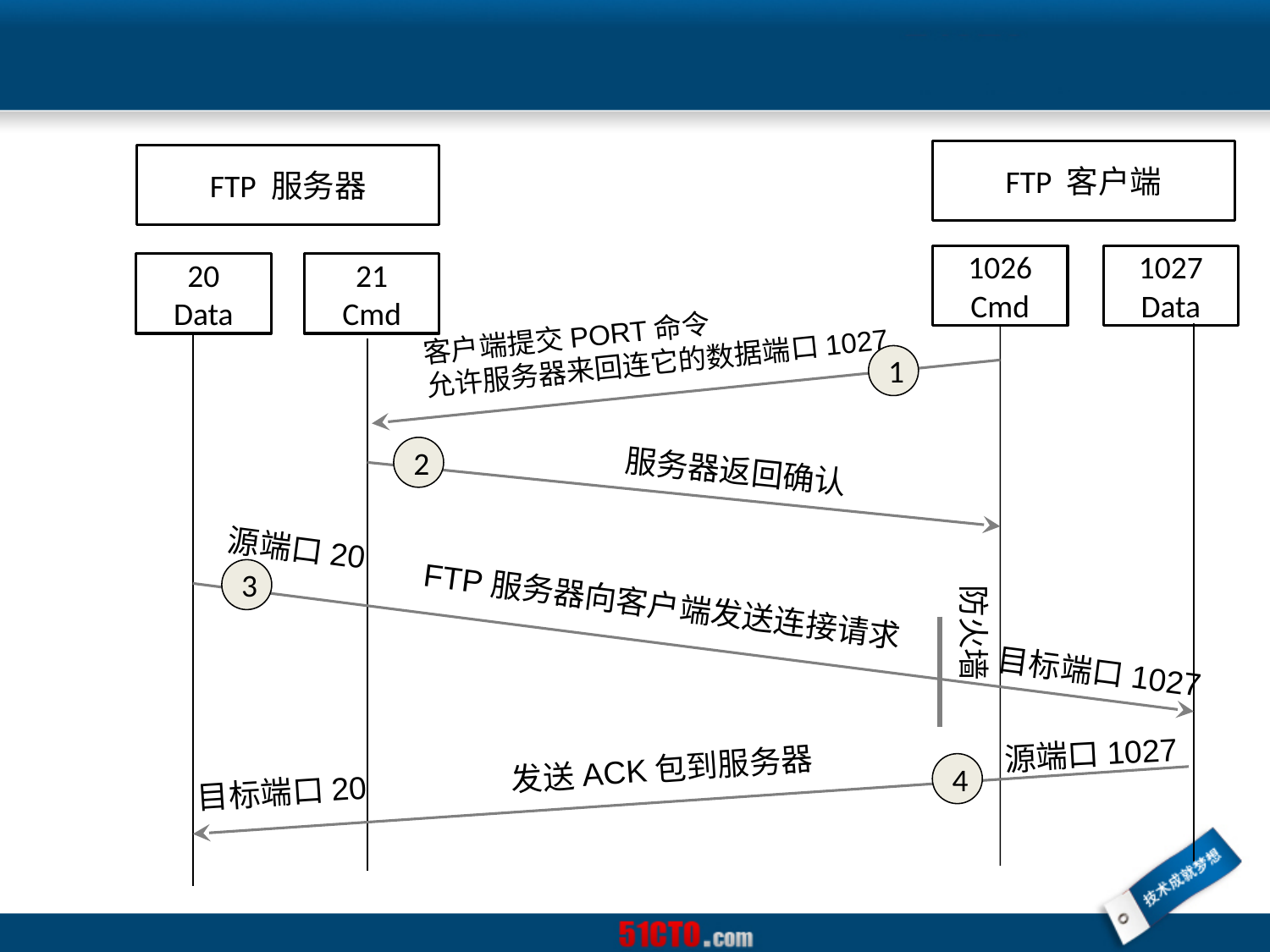

FTP 客户端
FTP 服务器
1026
Cmd
1027
Data
20
Data
21
Cmd
客户端提交PORT命令
允许服务器来回连它的数据端口1027
1
2
服务器返回确认
源端口20
3
防火墙
FTP服务器向客户端发送连接请求
目标端口1027
源端口1027
发送ACK包到服务器
4
目标端口20